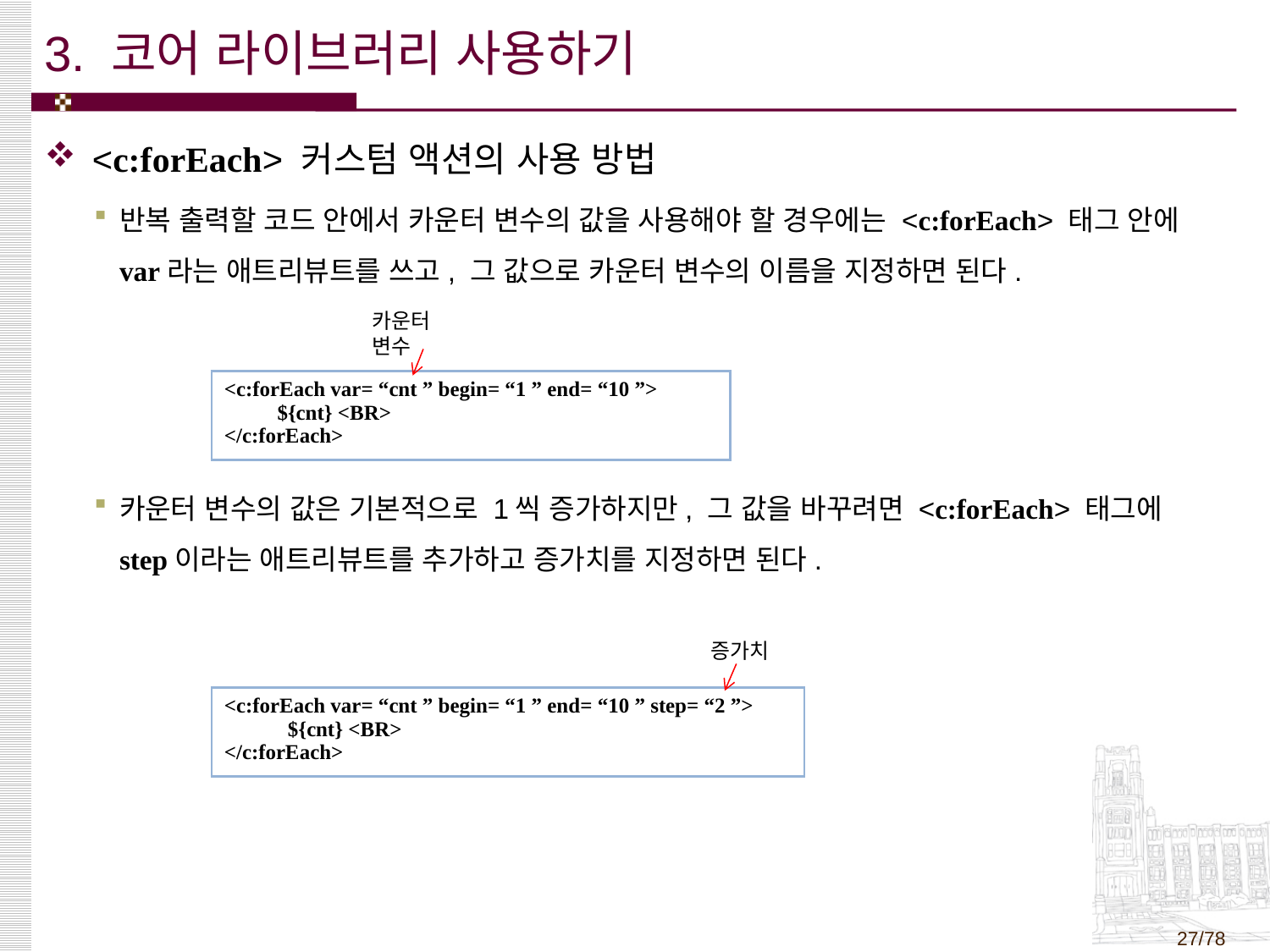

# 3. 코어 라이브러리 사용하기
<c:forEach> 커스텀 액션의 사용 방법
반복 출력할 코드 안에서 카운터 변수의 값을 사용해야 할 경우에는 <c:forEach> 태그 안에 var라는 애트리뷰트를 쓰고, 그 값으로 카운터 변수의 이름을 지정하면 된다.

카운터 변수의 값은 기본적으로 1씩 증가하지만, 그 값을 바꾸려면 <c:forEach> 태그에 step이라는 애트리뷰트를 추가하고 증가치를 지정하면 된다.

카운터 변수
| <c:forEach var= “cnt ” begin= “1 ” end= “10 ”> ${cnt} <BR> </c:forEach> |
| --- |
증가치
| <c:forEach var= “cnt ” begin= “1 ” end= “10 ” step= “2 ”> ${cnt} <BR> </c:forEach> |
| --- |